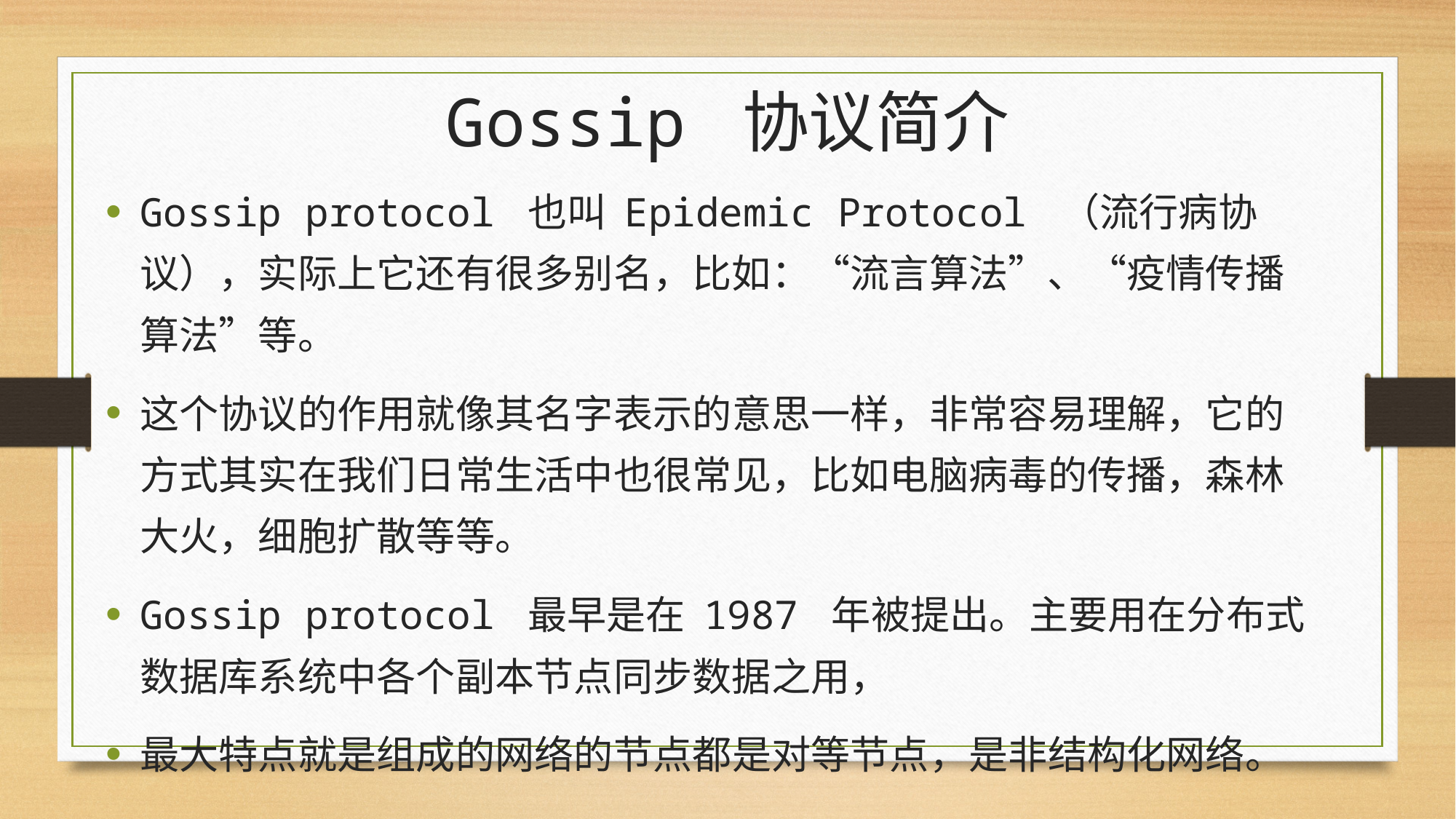

# Gossip 协议简介
Gossip protocol 也叫 Epidemic Protocol （流行病协议），实际上它还有很多别名，比如：“流言算法”、“疫情传播算法”等。
这个协议的作用就像其名字表示的意思一样，非常容易理解，它的方式其实在我们日常生活中也很常见，比如电脑病毒的传播，森林大火，细胞扩散等等。
Gossip protocol 最早是在 1987 年被提出。主要用在分布式数据库系统中各个副本节点同步数据之用，
最大特点就是组成的网络的节点都是对等节点，是非结构化网络。